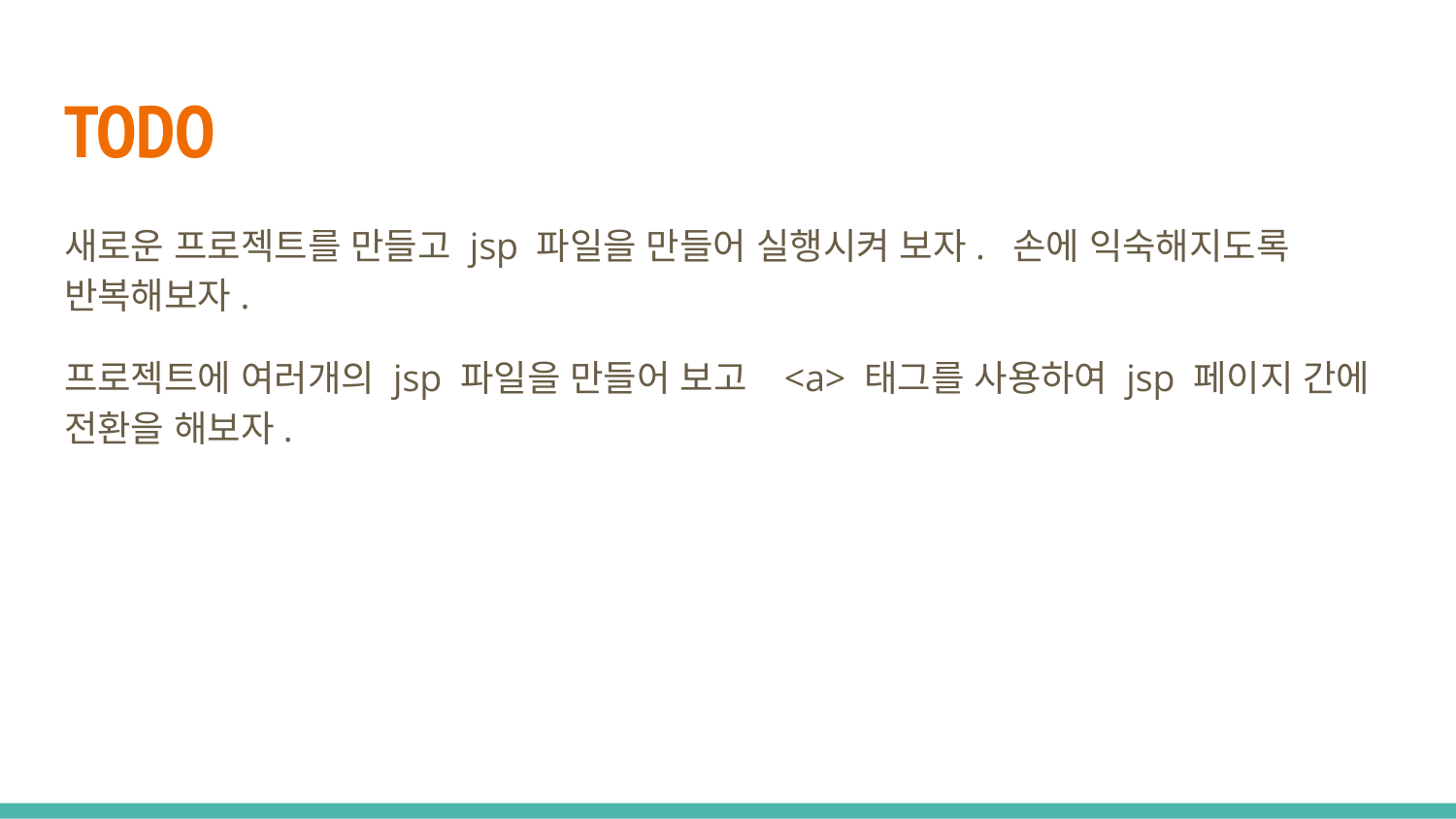

# TODO
새로운 프로젝트를 만들고 jsp 파일을 만들어 실행시켜 보자.  손에 익숙해지도록 반복해보자.
프로젝트에 여러개의 jsp 파일을 만들어 보고   <a> 태그를 사용하여 jsp 페이지 간에 전환을 해보자.